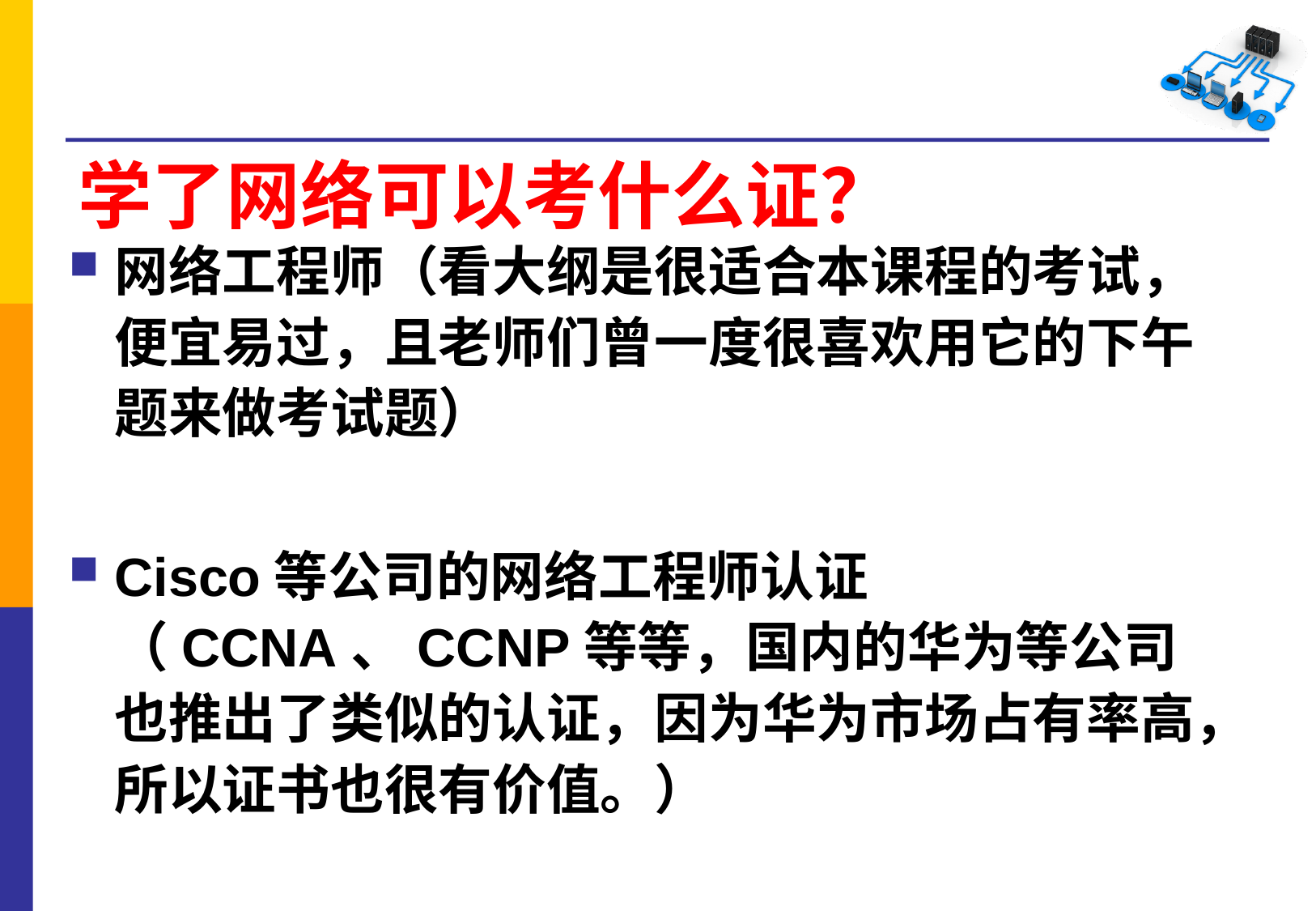

学了网络可以考什么证？
网络工程师（看大纲是很适合本课程的考试，便宜易过，且老师们曾一度很喜欢用它的下午题来做考试题）

Cisco等公司的网络工程师认证（CCNA、CCNP等等，国内的华为等公司也推出了类似的认证，因为华为市场占有率高，所以证书也很有价值。）